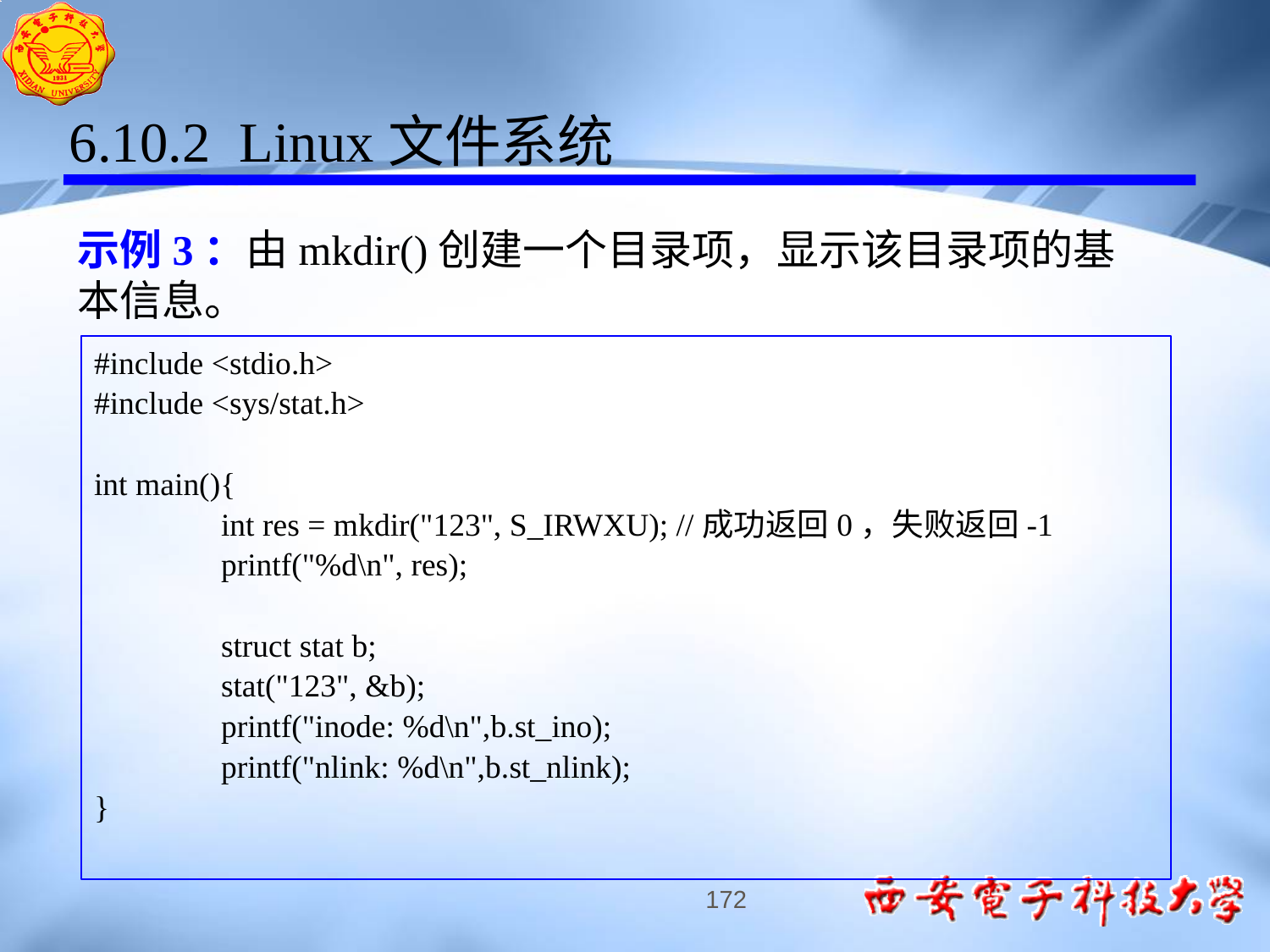

6.10.2  Linux文件系统
示例3：由mkdir()创建一个目录项，显示该目录项的基本信息。

#include <stdio.h>
#include <sys/stat.h>

int main(){
	int res = mkdir("123", S_IRWXU); //成功返回0，失败返回-1
	printf("%d\n", res);

	struct stat b;
	stat("123", &b);
	printf("inode: %d\n",b.st_ino);
	printf("nlink: %d\n",b.st_nlink);
}
172